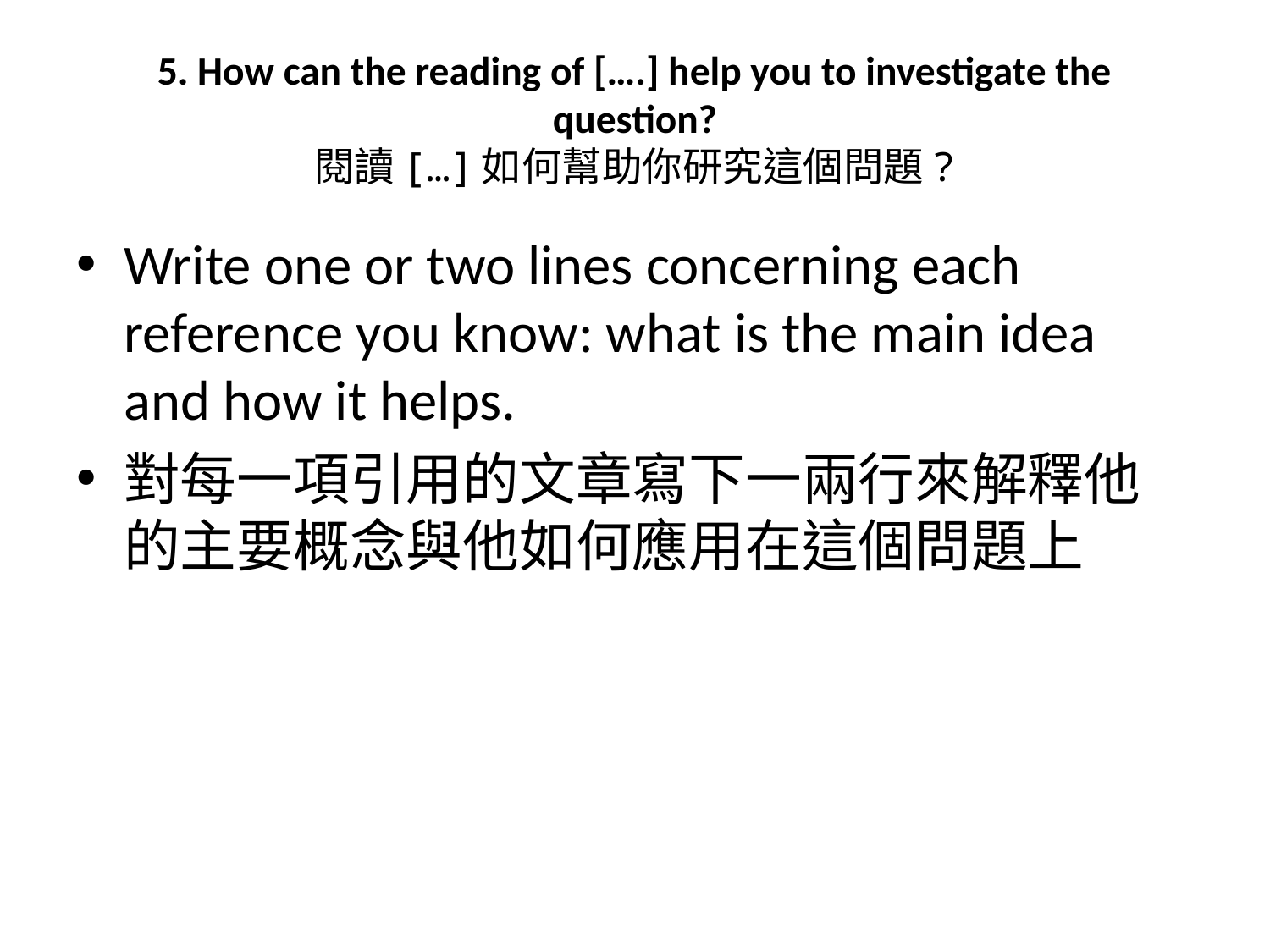

# 5. How can the reading of [….] help you to investigate the question? 閱讀[…]如何幫助你研究這個問題?
Write one or two lines concerning each reference you know: what is the main idea and how it helps.
對每一項引用的文章寫下一兩行來解釋他的主要概念與他如何應用在這個問題上